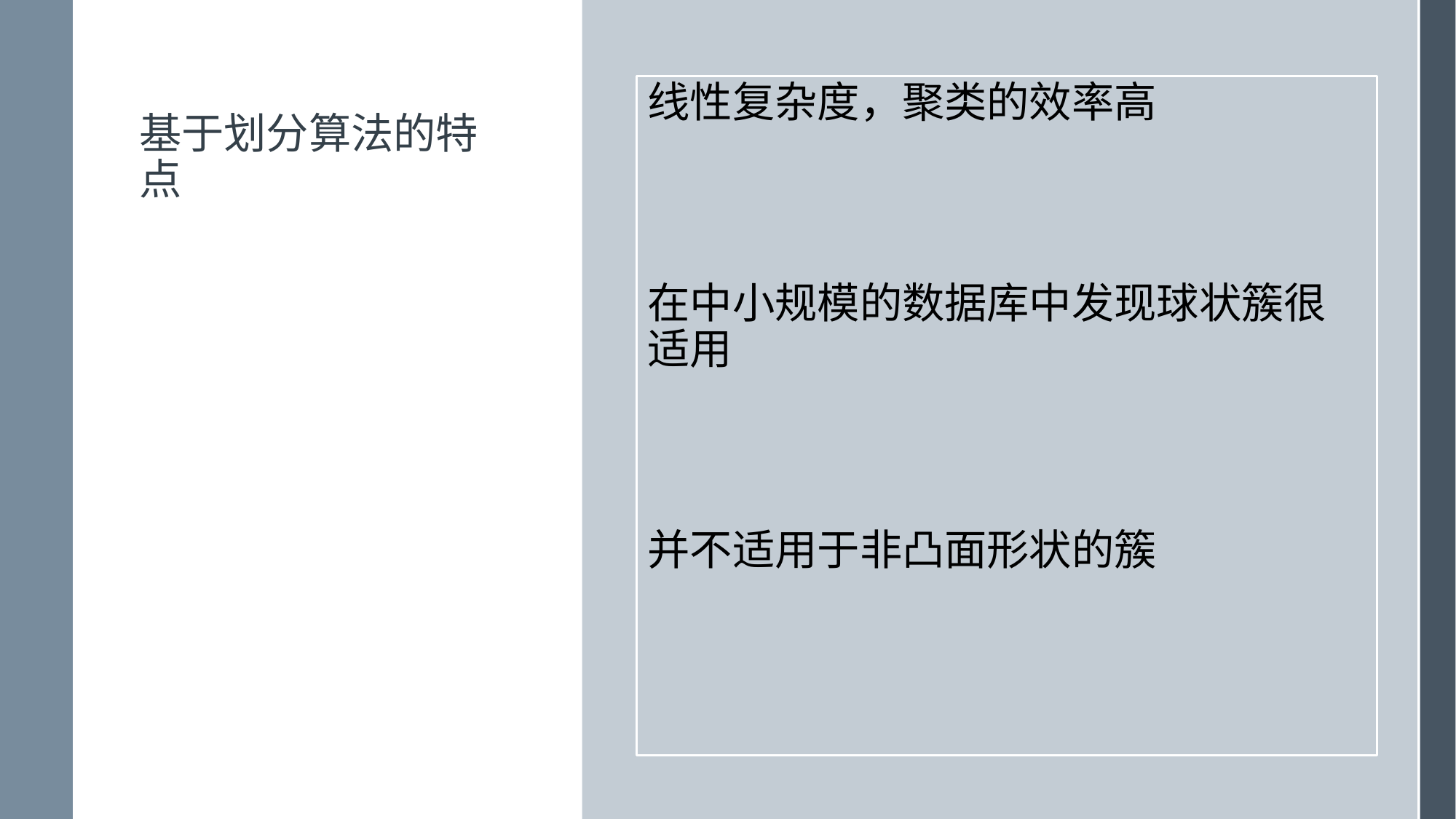

# 基于划分算法的特点
线性复杂度，聚类的效率高

在中小规模的数据库中发现球状簇很适用

并不适用于非凸面形状的簇